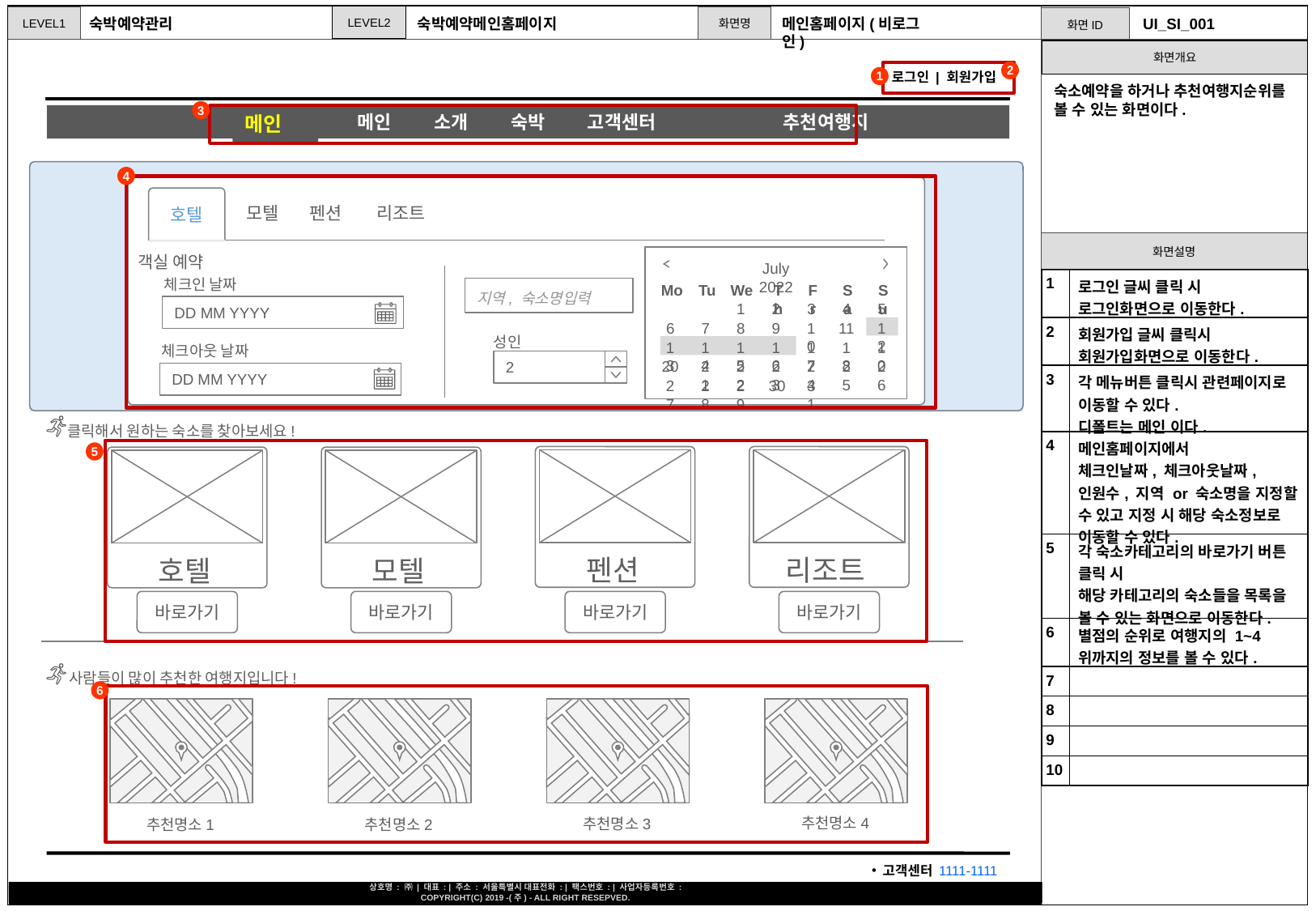

숙박예약관리
숙박예약메인홈페이지
메인홈페이지(비로그인)
UI_SI_001

2

1
숙소예약을 하거나 추천여행지순위를 볼 수 있는 화면이다.
3
메인

4

호텔
모텔        펜션         리조트

객실 예약

July 2022

Mo
Tu
We
Th
Fr
Sa
Su
1
2
3
4
5
6
7
8
9
10
11
12
13
14
15
16
17
18
10
20
21
22
23
24
25
26
27
28
29
30
31

| 1 | 로그인 글씨 클릭 시 로그인화면으로 이동한다. |
| --- | --- |
| 2 | 회원가입 글씨 클릭시 회원가입화면으로 이동한다. |
| 3 | 각 메뉴버튼 클릭시 관련페이지로 이동할 수 있다. 디폴트는 메인 이다. |
| 4 | 메인홈페이지에서 체크인날짜, 체크아웃날짜, 인원수, 지역 or 숙소명을 지정할 수 있고 지정 시 해당 숙소정보로 이동할 수 있다. |
| 5 | 각 숙소카테고리의 바로가기 버튼 클릭 시 해당 카테고리의 숙소들을 목록을 볼 수 있는 화면으로 이동한다. |
| 6 | 별점의 순위로 여행지의 1~4위까지의 정보를 볼 수 있다. |
| 7 |  |
| 8 |  |
| 9 |  |
| 10 |  |
체크인 날짜
DD MM YYYY
지역, 숙소명입력

성인
2

체크아웃 날짜
DD MM YYYY

클릭해서 원하는 숙소를 찾아보세요!

5

리조트

펜션

모텔

호텔
바로가기
바로가기
바로가기
바로가기

사람들이 많이 추천한 여행지입니다!
6

추천명소4
추천명소3
추천명소2
추천명소1